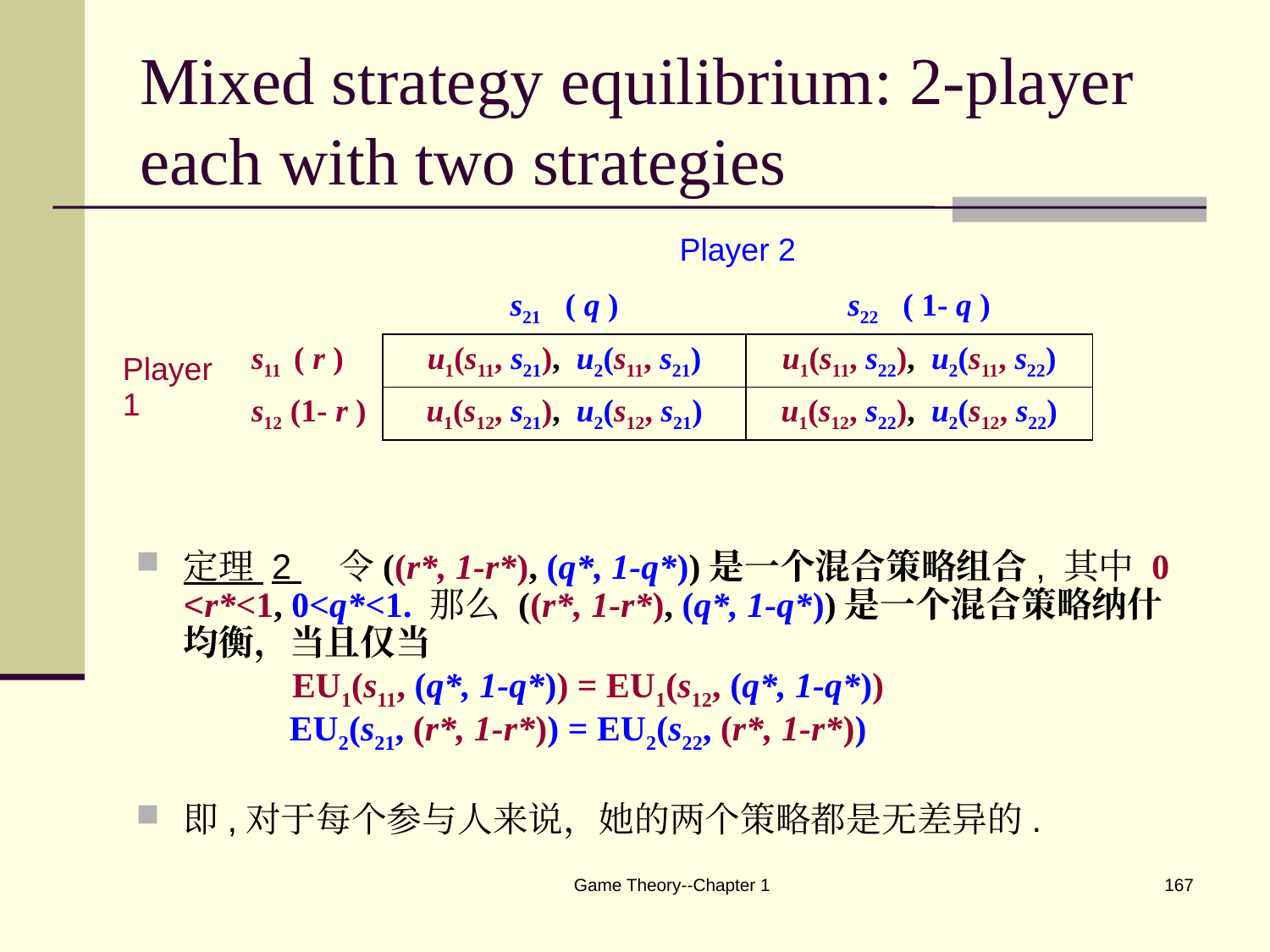

# Mixed strategy equilibrium: 2-player each with two strategies
|  |  | Player 2 |  |
| --- | --- | --- | --- |
|  |  | s21 ( q ) | s22 ( 1- q ) |
| Player 1 | s11 ( r ) | u1(s11, s21), u2(s11, s21) | u1(s11, s22), u2(s11, s22) |
|  | s12 (1- r ) | u1(s12, s21), u2(s12, s21) | u1(s12, s22), u2(s12, s22) |
定理 2    令((r*, 1-r*), (q*, 1-q*))是一个混合策略组合, 其中 0 <r*<1, 0<q*<1. 那么 ((r*, 1-r*), (q*, 1-q*))是一个混合策略纳什均衡，当且仅当
           EU1(s11, (q*, 1-q*)) = EU1(s12, (q*, 1-q*))
     EU2(s21, (r*, 1-r*)) = EU2(s22, (r*, 1-r*))

即,对于每个参与人来说，她的两个策略都是无差异的.
Game Theory--Chapter 1
167